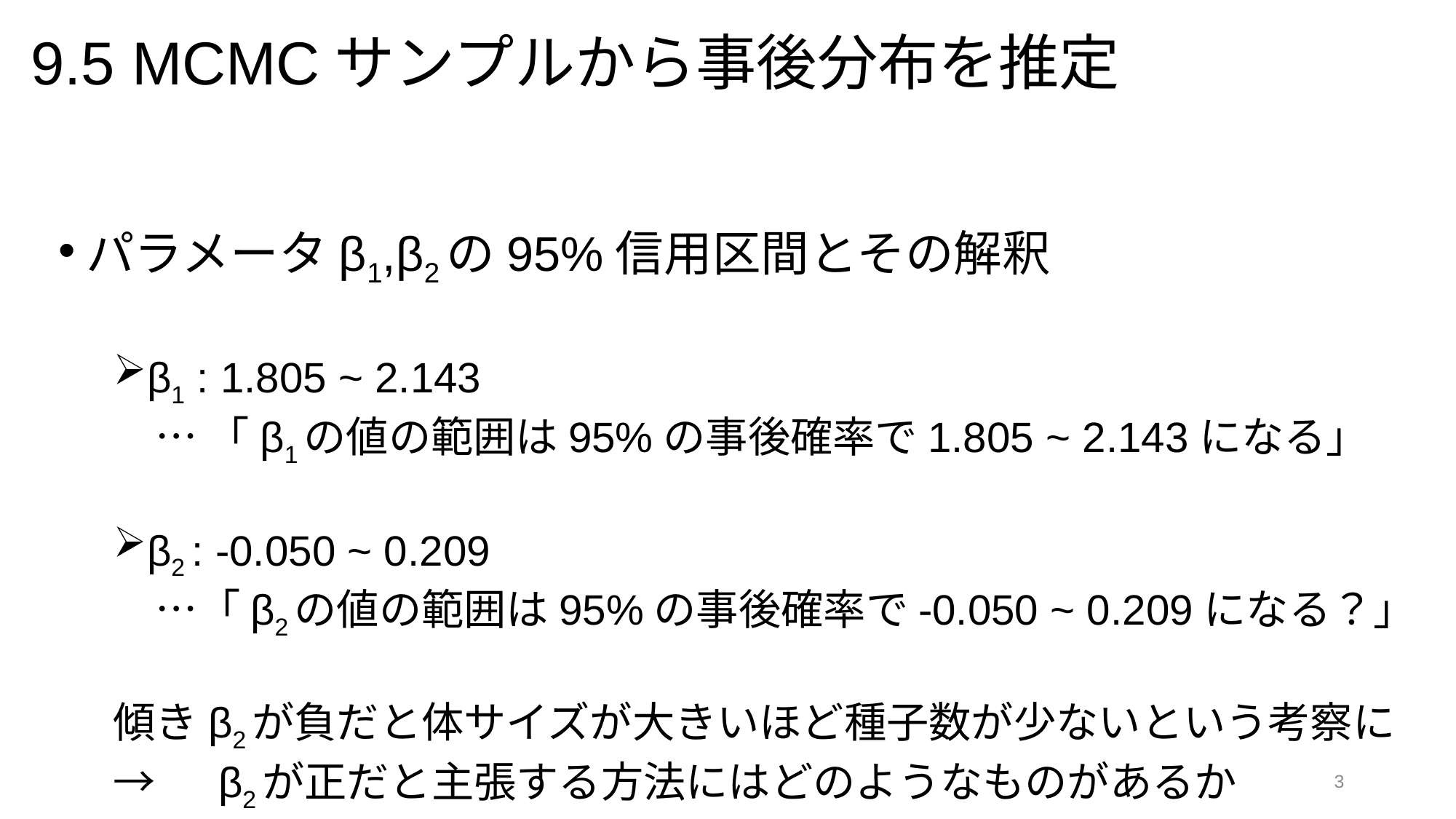

# 9.5 MCMCサンプルから事後分布を推定
パラメータβ1,β2の95%信用区間とその解釈

β1 : 1.805 ~ 2.143
　… 「β1の値の範囲は95%の事後確率で1.805 ~ 2.143になる」

β2 : -0.050 ~ 0.209
　…「β2の値の範囲は95%の事後確率で-0.050 ~ 0.209になる？」

傾きβ2が負だと体サイズが大きいほど種子数が少ないという考察に
→　β2が正だと主張する方法にはどのようなものがあるか

3